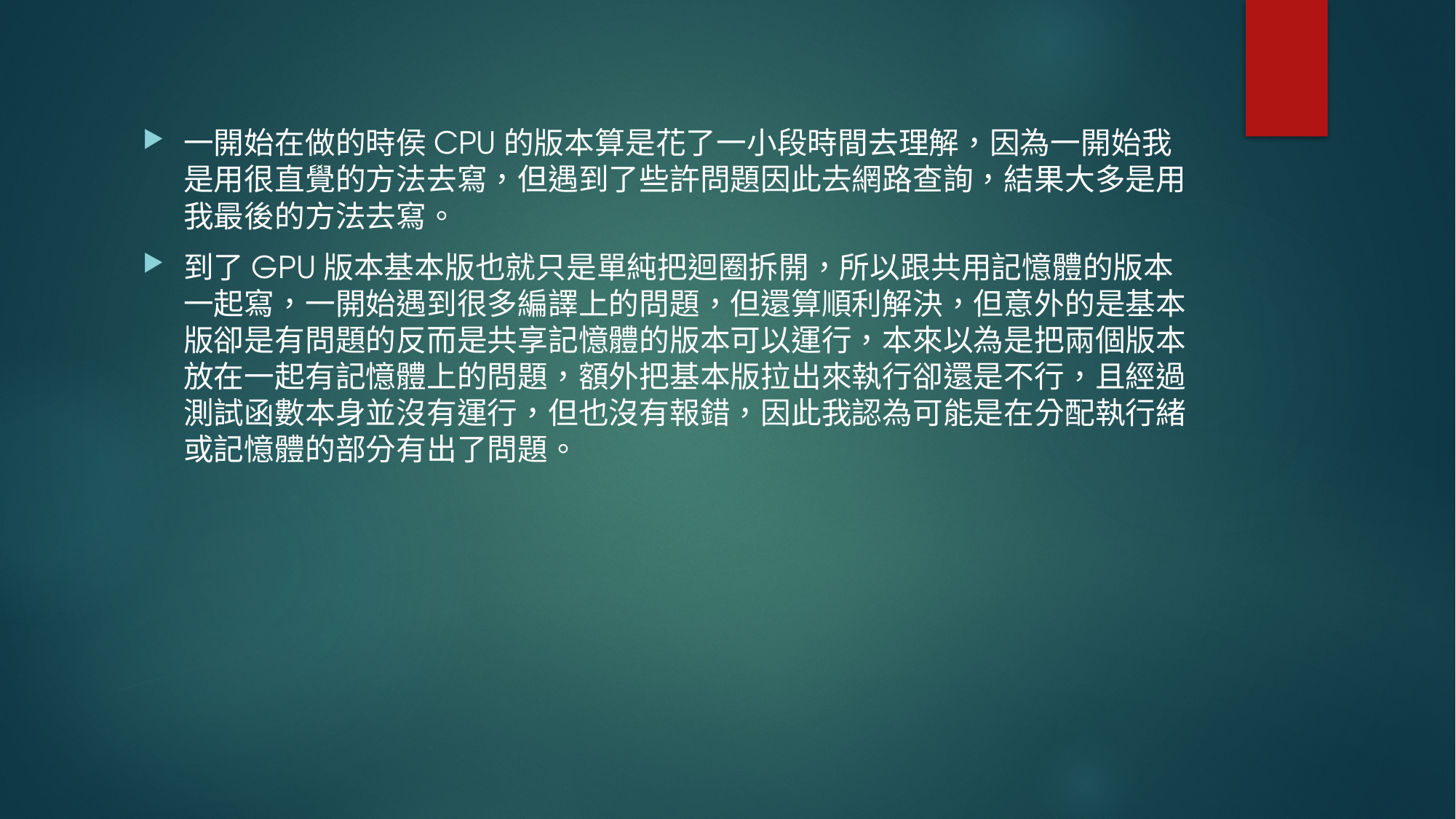

一開始在做的時侯CPU的版本算是花了一小段時間去理解，因為一開始我是用很直覺的方法去寫，但遇到了些許問題因此去網路查詢，結果大多是用我最後的方法去寫。
到了GPU版本基本版也就只是單純把迴圈拆開，所以跟共用記憶體的版本一起寫，一開始遇到很多編譯上的問題，但還算順利解決，但意外的是基本版卻是有問題的反而是共享記憶體的版本可以運行，本來以為是把兩個版本放在一起有記憶體上的問題，額外把基本版拉出來執行卻還是不行，且經過測試函數本身並沒有運行，但也沒有報錯，因此我認為可能是在分配執行緒或記憶體的部分有出了問題。